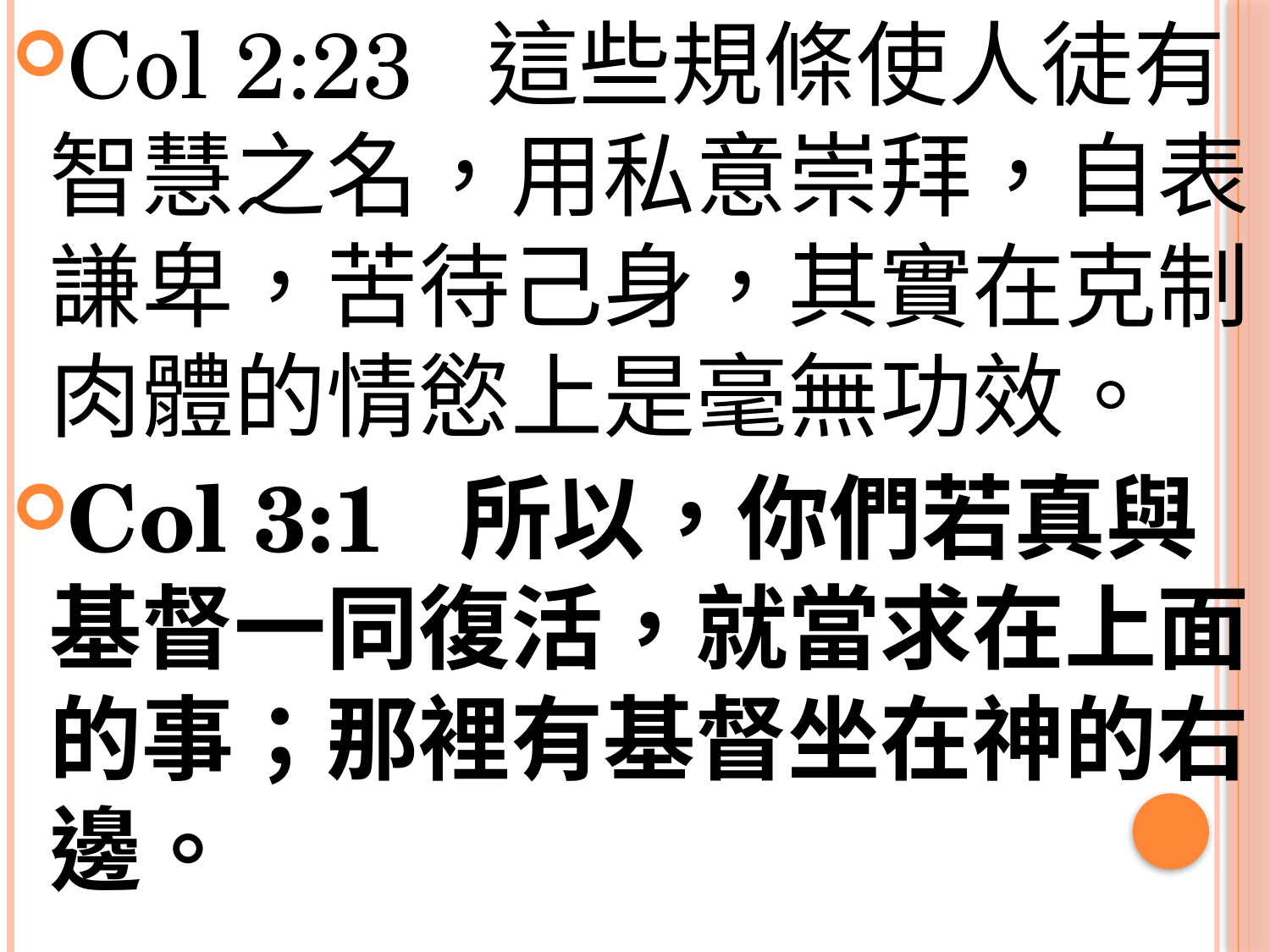

Col 2:23  這些規條使人徒有智慧之名，用私意崇拜，自表謙卑，苦待己身，其實在克制肉體的情慾上是毫無功效。
Col 3:1  所以，你們若真與基督一同復活，就當求在上面的事；那裡有基督坐在神的右邊。